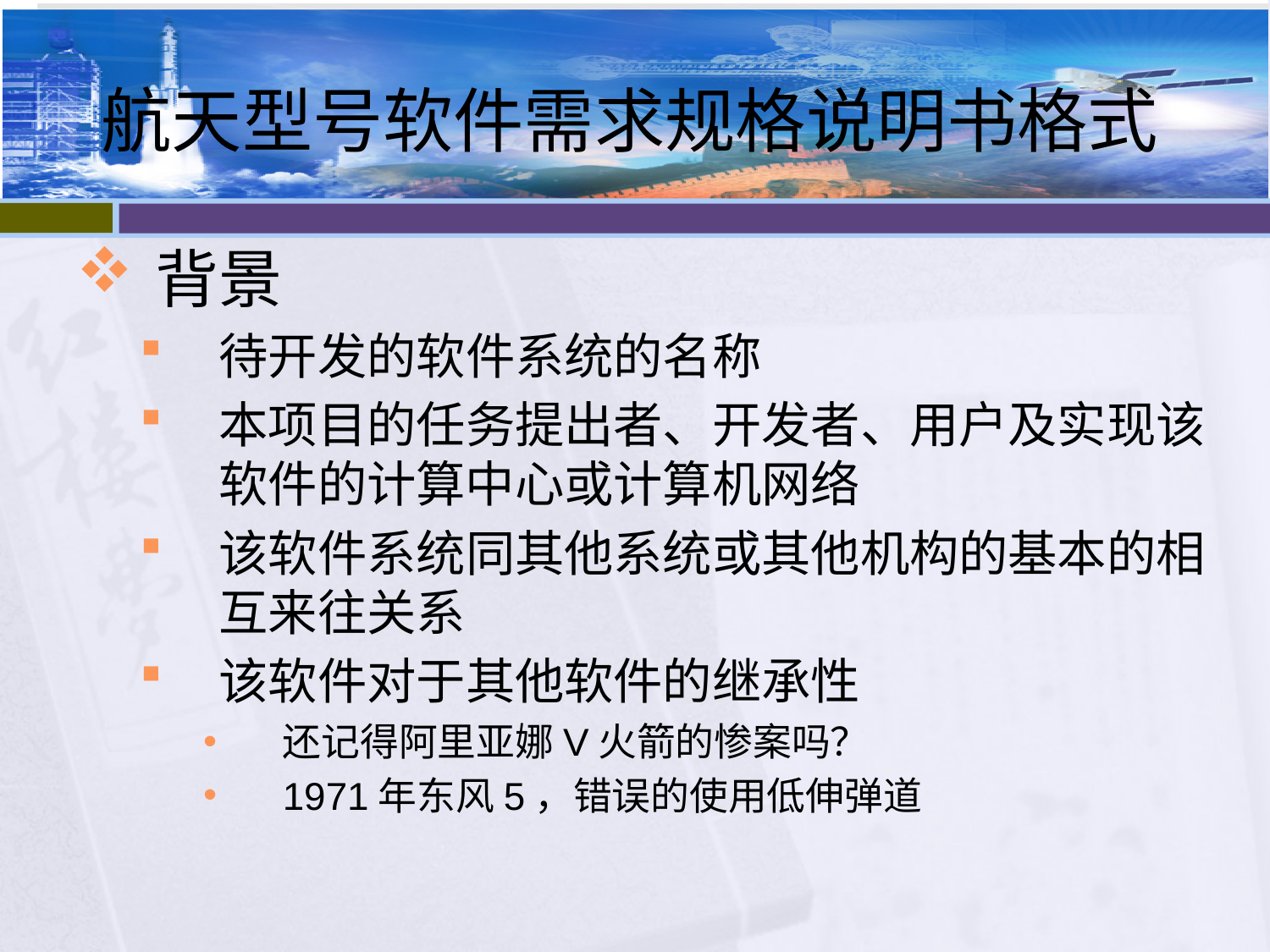

# 航天型号软件需求规格说明书格式

背景
待开发的软件系统的名称
本项目的任务提出者、开发者、用户及实现该软件的计算中心或计算机网络
该软件系统同其他系统或其他机构的基本的相互来往关系
该软件对于其他软件的继承性
还记得阿里亚娜V火箭的惨案吗？
1971年东风5，错误的使用低伸弹道